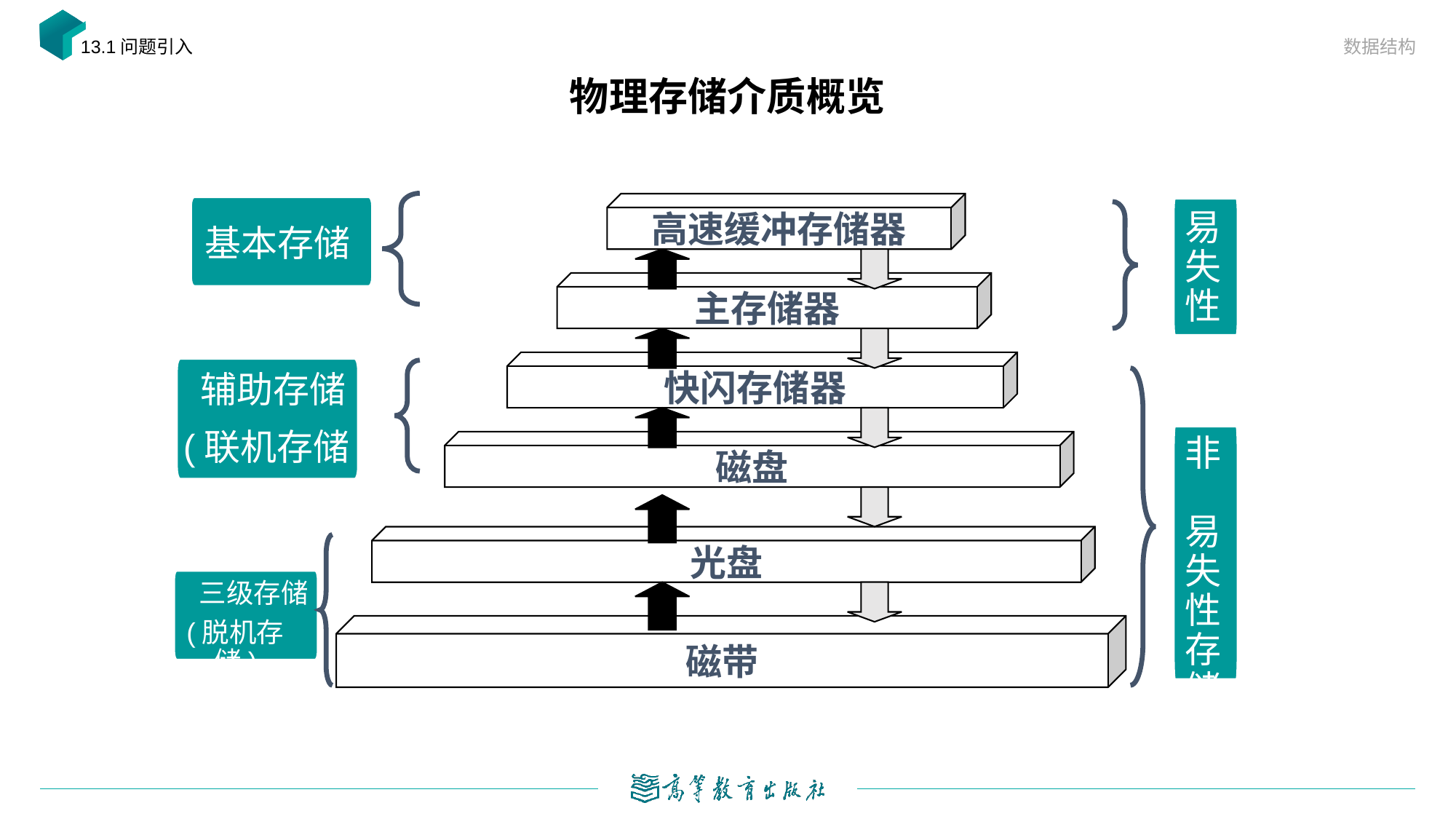

数据结构
13.1问题引入
# 物理存储介质概览

高速缓冲存储器

易失性
基本存储

主存储器

快闪存储器

 辅助存储
(联机存储)

   非
易失性存储

磁盘

光盘

 三级存储
(脱机存储)

磁带